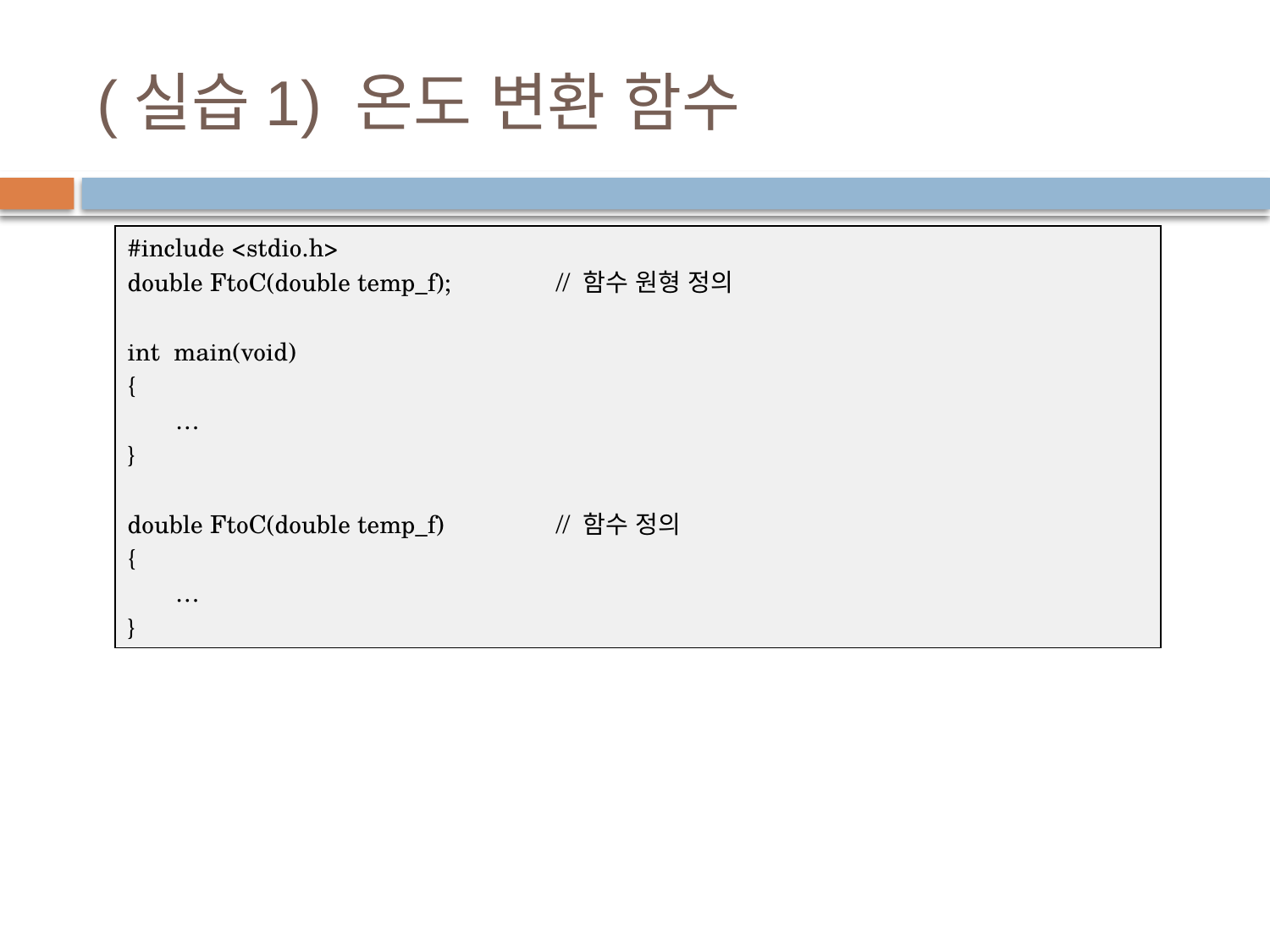

# (실습1) 온도 변환 함수
#include <stdio.h>
double FtoC(double temp_f);	// 함수 원형 정의

int  main(void)
{
	…
}

double FtoC(double temp_f)	// 함수 정의
{
	…
}